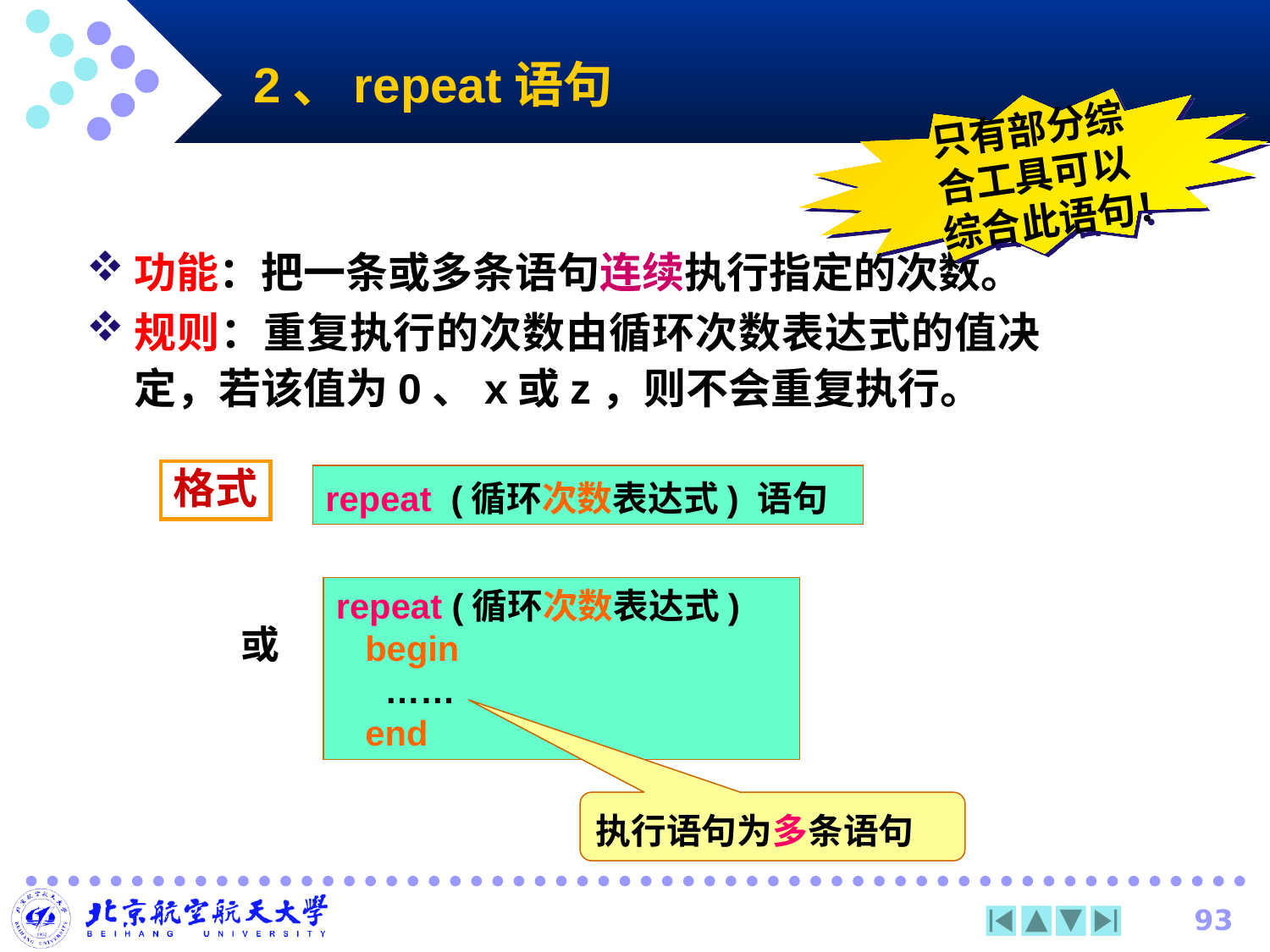

# 2、repeat语句
只有部分综合工具可以综合此语句！

功能：把一条或多条语句连续执行指定的次数。
规则：重复执行的次数由循环次数表达式的值决定，若该值为0、x或z，则不会重复执行。
格式
repeat  (循环次数表达式) 语句
repeat (循环次数表达式)
   begin
     ……
   end
或
执行语句为多条语句
93